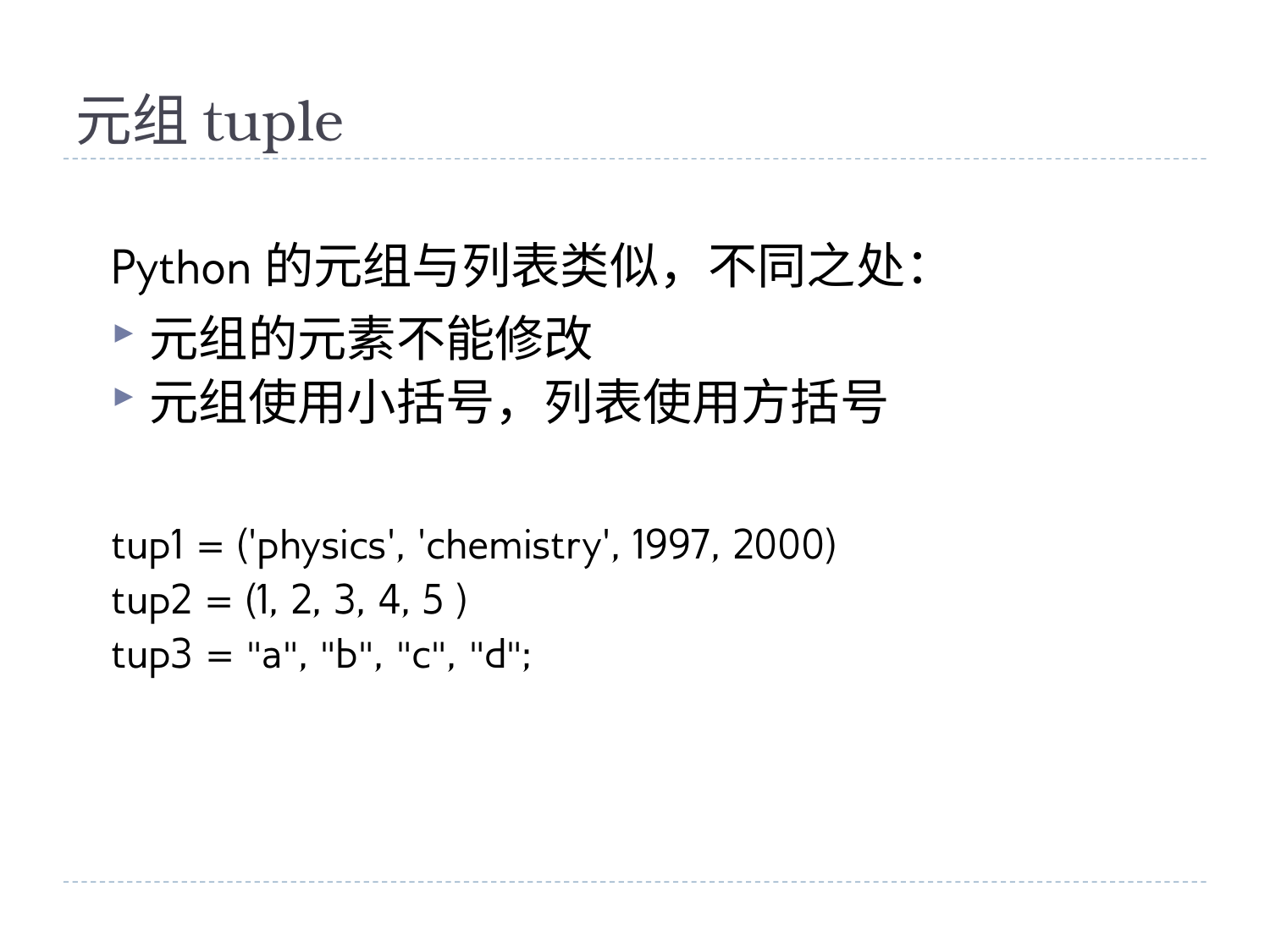

# 元组tuple
Python的元组与列表类似，不同之处：
元组的元素不能修改
元组使用小括号，列表使用方括号
tup1 = ('physics', 'chemistry', 1997, 2000)
tup2 = (1, 2, 3, 4, 5 )
tup3 = "a", "b", "c", "d";